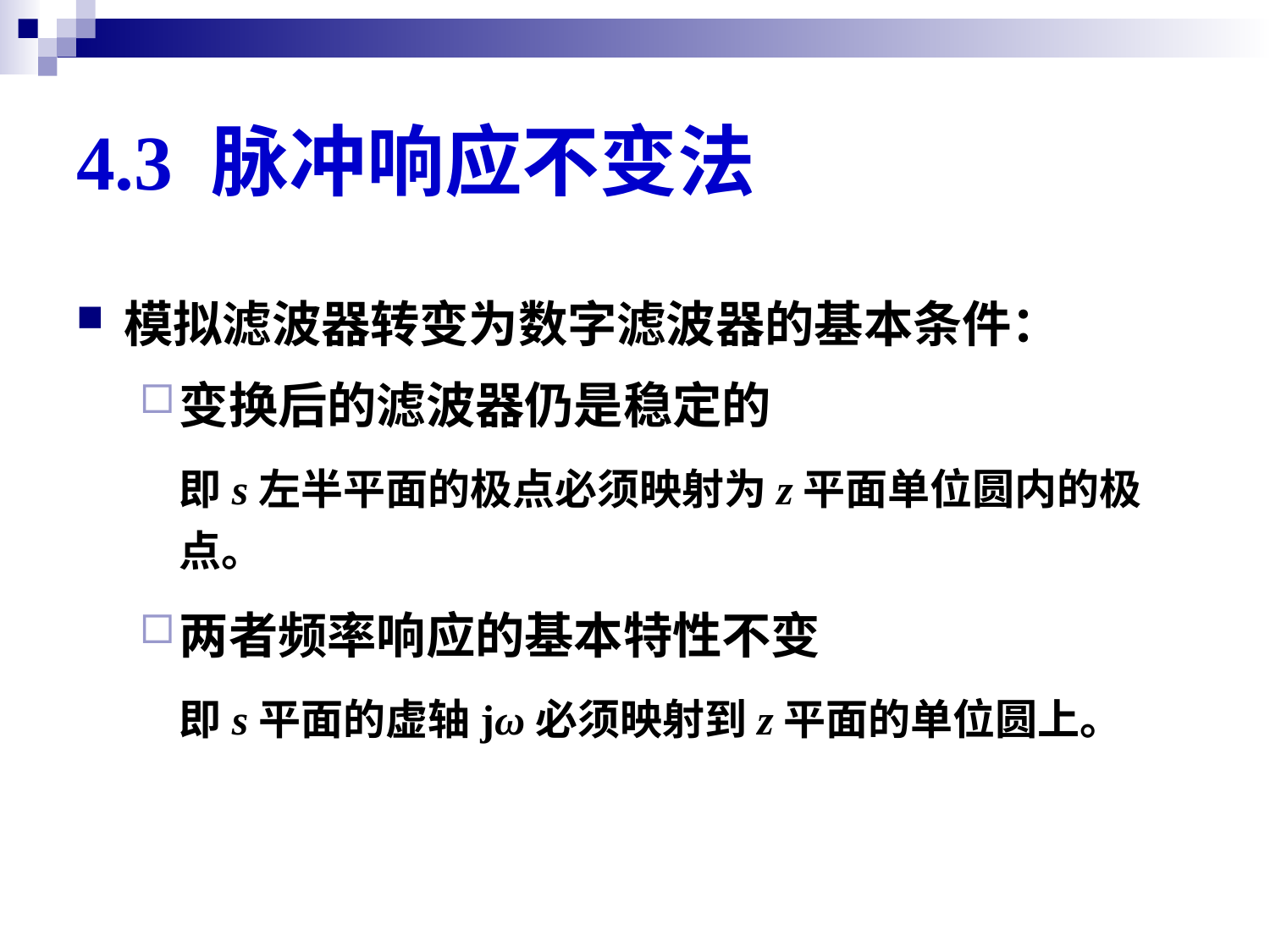

# 4.3 脉冲响应不变法
模拟滤波器转变为数字滤波器的基本条件：
变换后的滤波器仍是稳定的
	即s左半平面的极点必须映射为z平面单位圆内的极点。
两者频率响应的基本特性不变
	即s平面的虚轴jω必须映射到z平面的单位圆上。